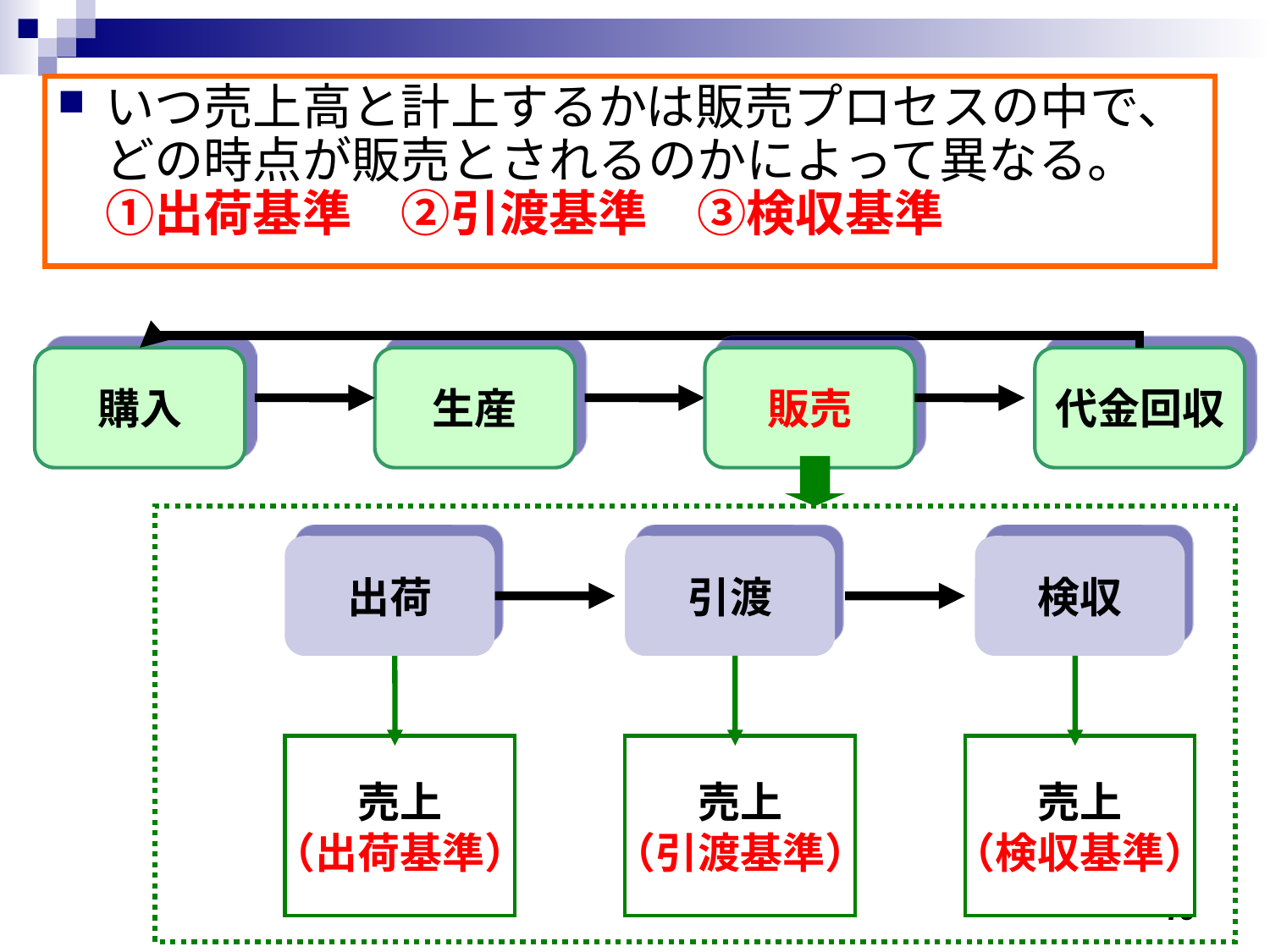

#
いつ売上高と計上するかは販売プロセスの中で、どの時点が販売とされるのかによって異なる。
①出荷基準　②引渡基準　③検収基準
購入
生産
販売
代金回収

出荷
引渡
検収

売上
（出荷基準）
売上
（引渡基準）
売上
（検収基準）
76